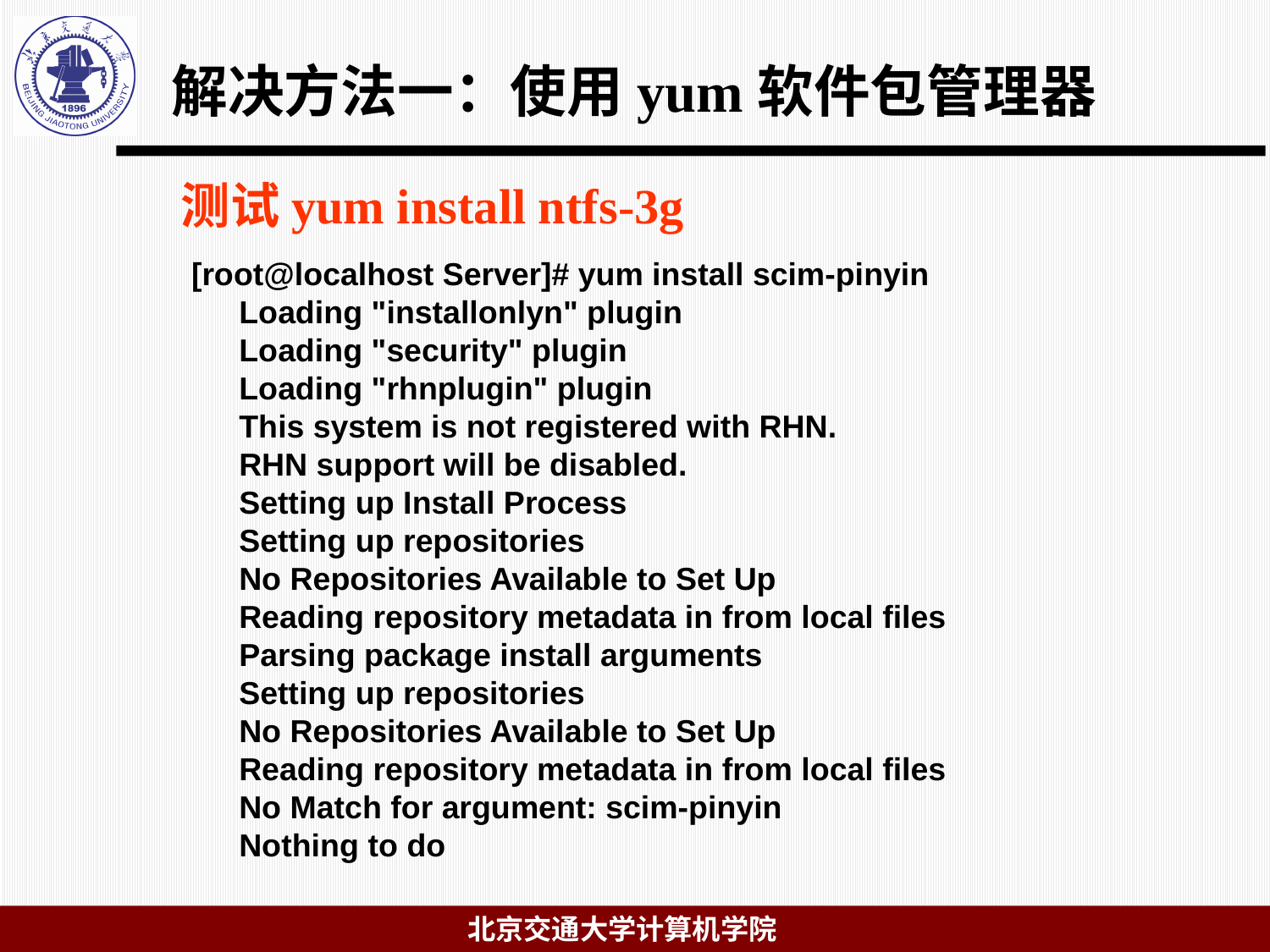

# 解决方法一：使用yum软件包管理器
测试yum install ntfs-3g
[root@localhost Server]# yum install scim-pinyin
Loading "installonlyn" plugin
Loading "security" plugin
Loading "rhnplugin" plugin
This system is not registered with RHN.
RHN support will be disabled.
Setting up Install Process
Setting up repositories
No Repositories Available to Set Up
Reading repository metadata in from local files
Parsing package install arguments
Setting up repositories
No Repositories Available to Set Up
Reading repository metadata in from local files
No Match for argument: scim-pinyin
Nothing to do